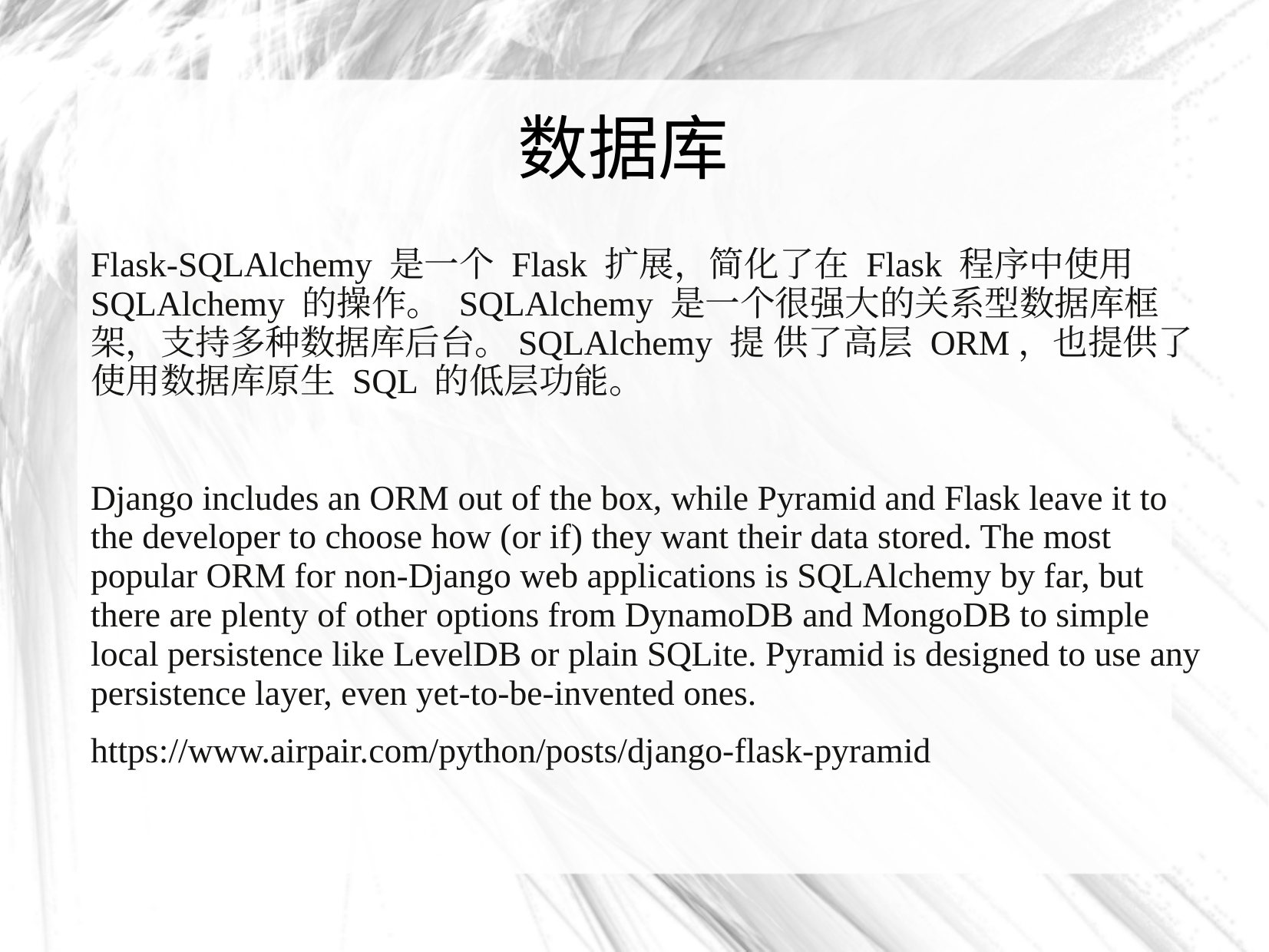

# 数据库
Flask-SQLAlchemy 是一个 Flask 扩展，简化了在 Flask 程序中使用 SQLAlchemy 的操作。 SQLAlchemy 是一个很强大的关系型数据库框架，支持多种数据库后台。SQLAlchemy 提 供了高层 ORM，也提供了使用数据库原生 SQL 的低层功能。

Django includes an ORM out of the box, while Pyramid and Flask leave it to the developer to choose how (or if) they want their data stored. The most popular ORM for non-Django web applications is SQLAlchemy by far, but there are plenty of other options from DynamoDB and MongoDB to simple local persistence like LevelDB or plain SQLite. Pyramid is designed to use any persistence layer, even yet-to-be-invented ones.
https://www.airpair.com/python/posts/django-flask-pyramid